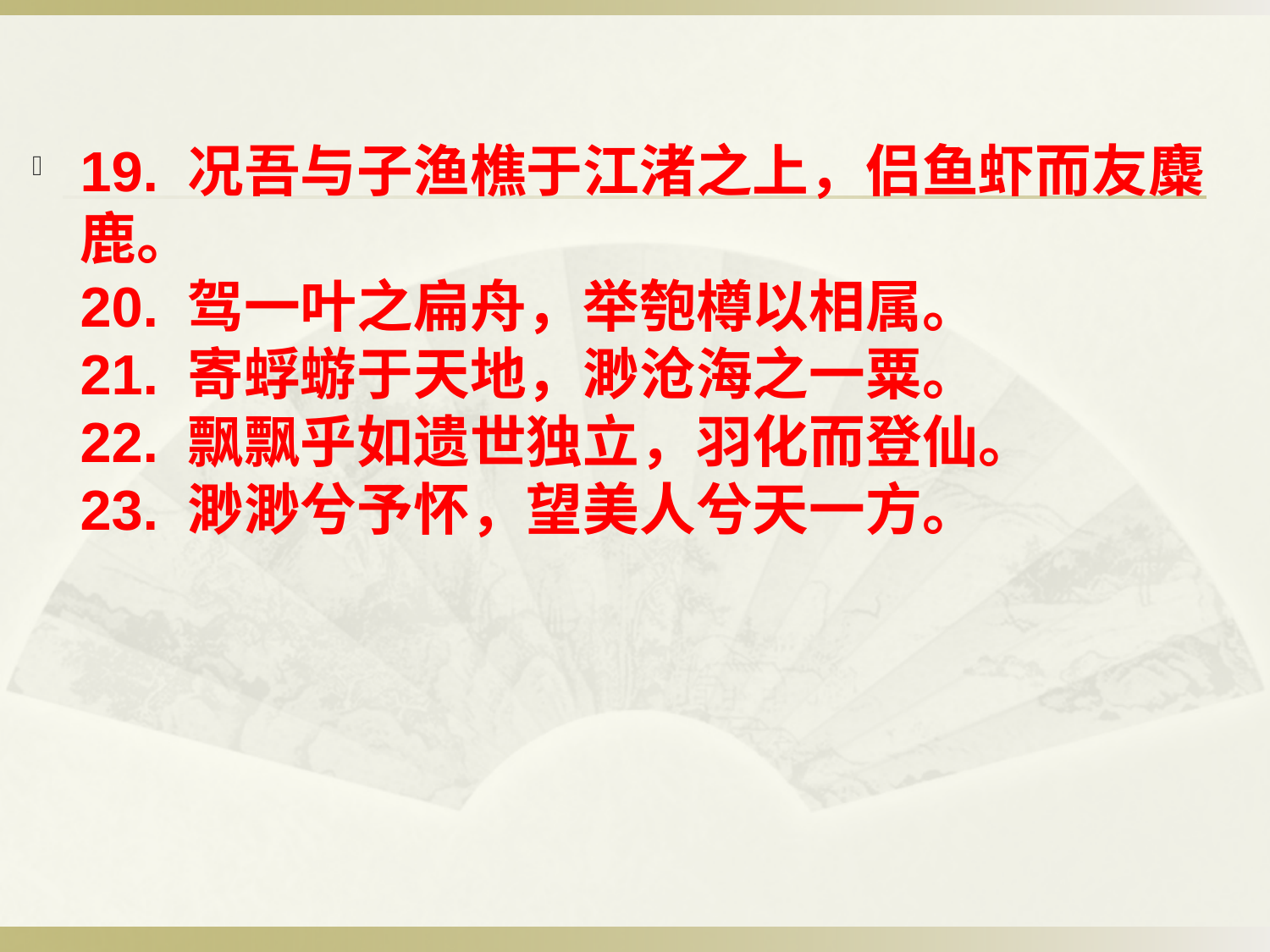

#
19. 况吾与子渔樵于江渚之上，侣鱼虾而友麋鹿。
20. 驾一叶之扁舟，举匏樽以相属。
21. 寄蜉蝣于天地，渺沧海之一粟。
22. 飘飘乎如遗世独立，羽化而登仙。
23. 渺渺兮予怀，望美人兮天一方。